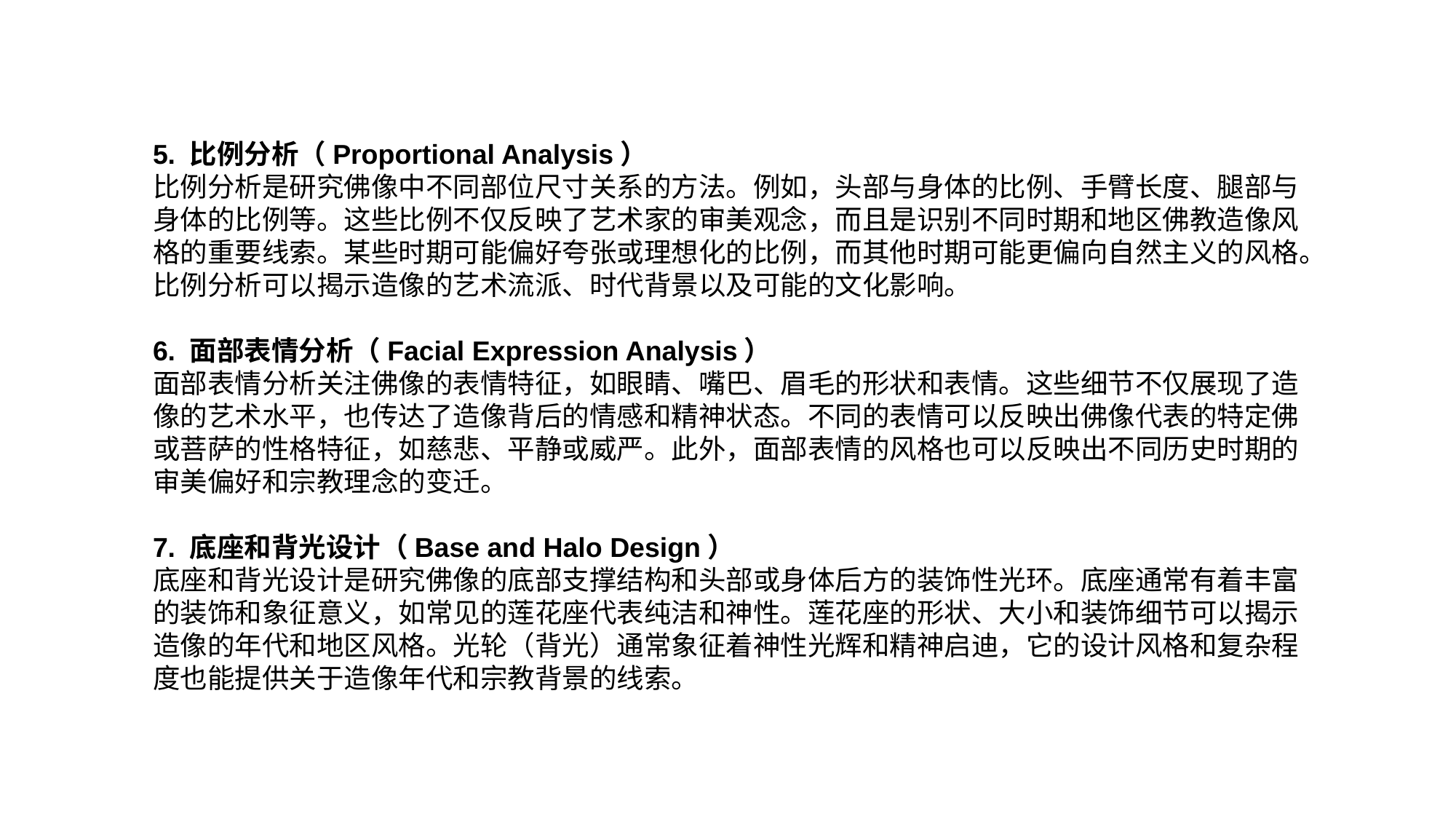

5. 比例分析（Proportional Analysis）
比例分析是研究佛像中不同部位尺寸关系的方法。例如，头部与身体的比例、手臂长度、腿部与身体的比例等。这些比例不仅反映了艺术家的审美观念，而且是识别不同时期和地区佛教造像风格的重要线索。某些时期可能偏好夸张或理想化的比例，而其他时期可能更偏向自然主义的风格。比例分析可以揭示造像的艺术流派、时代背景以及可能的文化影响。

6. 面部表情分析（Facial Expression Analysis）
面部表情分析关注佛像的表情特征，如眼睛、嘴巴、眉毛的形状和表情。这些细节不仅展现了造像的艺术水平，也传达了造像背后的情感和精神状态。不同的表情可以反映出佛像代表的特定佛或菩萨的性格特征，如慈悲、平静或威严。此外，面部表情的风格也可以反映出不同历史时期的审美偏好和宗教理念的变迁。

7. 底座和背光设计（Base and Halo Design）
底座和背光设计是研究佛像的底部支撑结构和头部或身体后方的装饰性光环。底座通常有着丰富的装饰和象征意义，如常见的莲花座代表纯洁和神性。莲花座的形状、大小和装饰细节可以揭示造像的年代和地区风格。光轮（背光）通常象征着神性光辉和精神启迪，它的设计风格和复杂程度也能提供关于造像年代和宗教背景的线索。